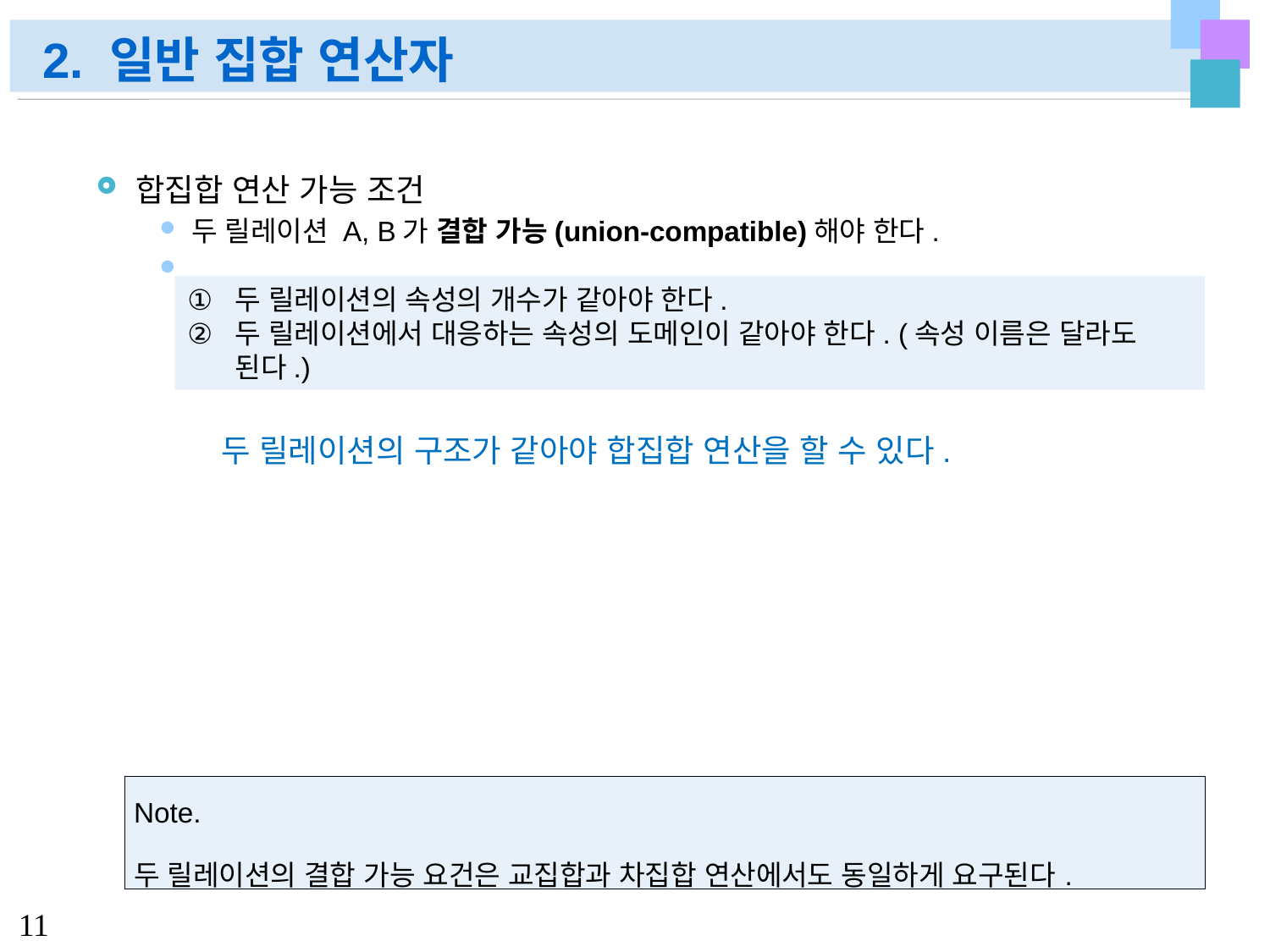

# 2. 일반 집합 연산자

합집합 연산 가능 조건
두 릴레이션 A, B가 결합 가능(union-compatible)해야 한다.
.
두 릴레이션의 속성의 개수가 같아야 한다.
두 릴레이션에서 대응하는 속성의 도메인이 같아야 한다. (속성 이름은 달라도 된다.)
두 릴레이션의 구조가 같아야 합집합 연산을 할 수 있다.
| Note. 두 릴레이션의 결합 가능 요건은 교집합과 차집합 연산에서도 동일하게 요구된다. |
| --- |